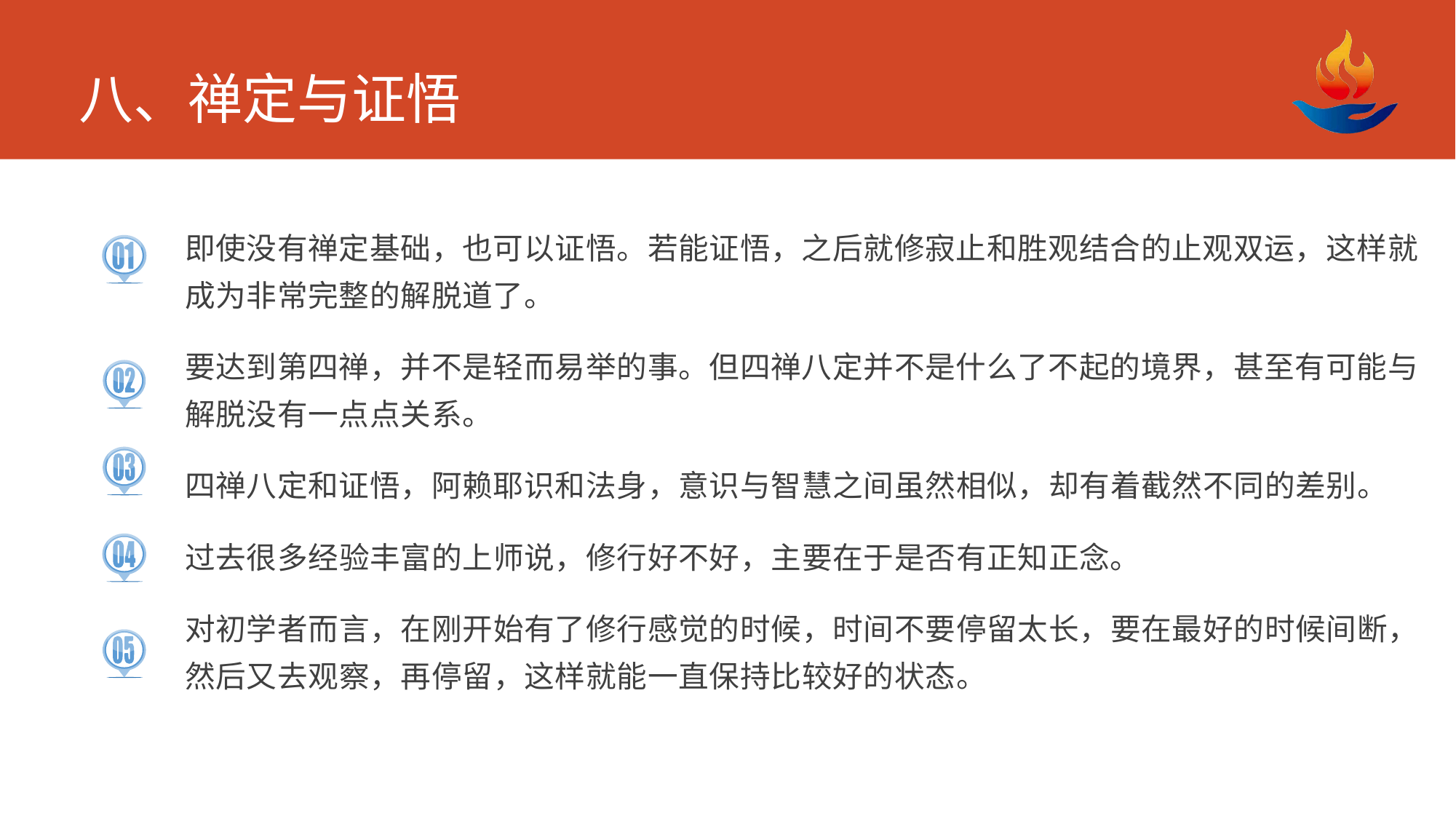

# 八、禅定与证悟
即使没有禅定基础，也可以证悟。若能证悟，之后就修寂止和胜观结合的止观双运，这样就成为非常完整的解脱道了。
要达到第四禅，并不是轻而易举的事。但四禅八定并不是什么了不起的境界，甚至有可能与解脱没有一点点关系。
四禅八定和证悟，阿赖耶识和法身，意识与智慧之间虽然相似，却有着截然不同的差别。
过去很多经验丰富的上师说，修行好不好，主要在于是否有正知正念。
对初学者而言，在刚开始有了修行感觉的时候，时间不要停留太长，要在最好的时候间断，然后又去观察，再停留，这样就能一直保持比较好的状态。